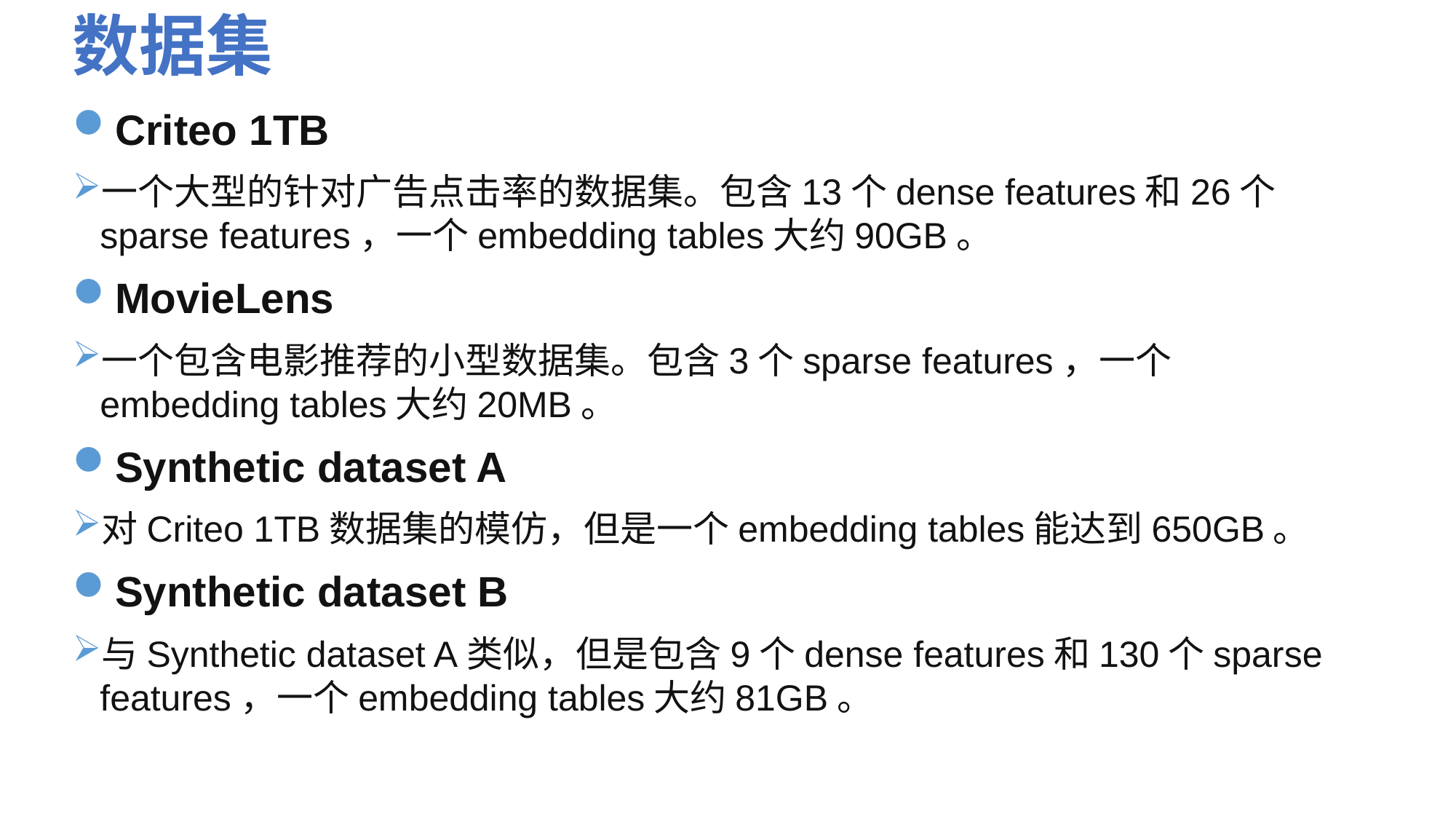

# 数据集
Criteo 1TB
一个大型的针对广告点击率的数据集。包含13个dense features和26个sparse features，一个embedding tables大约90GB。
MovieLens
一个包含电影推荐的小型数据集。包含3个sparse features，一个embedding tables大约20MB。
Synthetic dataset A
对Criteo 1TB数据集的模仿，但是一个embedding tables能达到650GB。
Synthetic dataset B
与Synthetic dataset A类似，但是包含9个dense features和130个sparse features，一个embedding tables大约81GB。